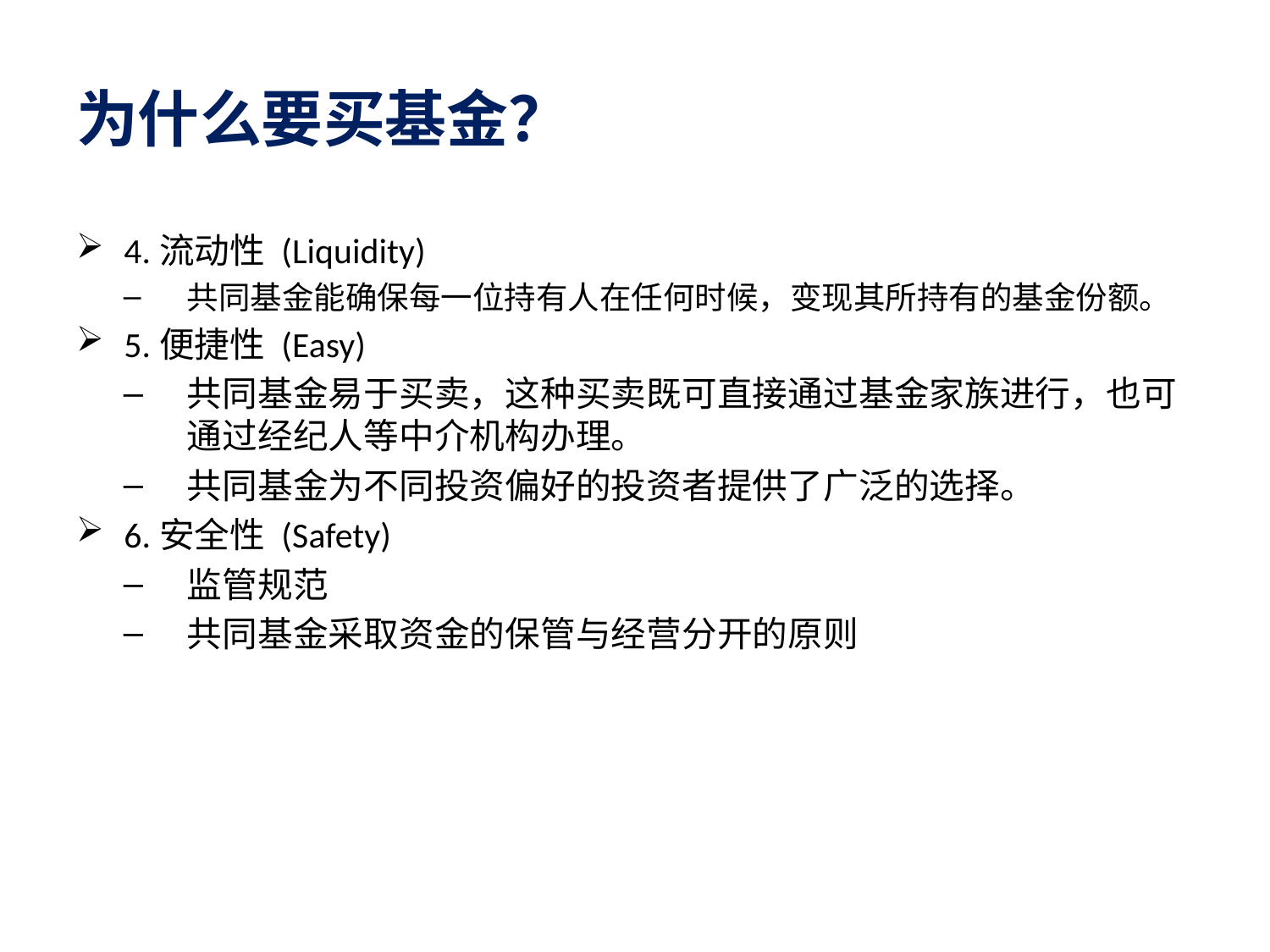

为什么要买基金？
4.流动性 (Liquidity)
共同基金能确保每一位持有人在任何时候，变现其所持有的基金份额。
5.便捷性 (Easy)
共同基金易于买卖，这种买卖既可直接通过基金家族进行，也可通过经纪人等中介机构办理。
共同基金为不同投资偏好的投资者提供了广泛的选择。
6.安全性 (Safety)
监管规范
共同基金采取资金的保管与经营分开的原则